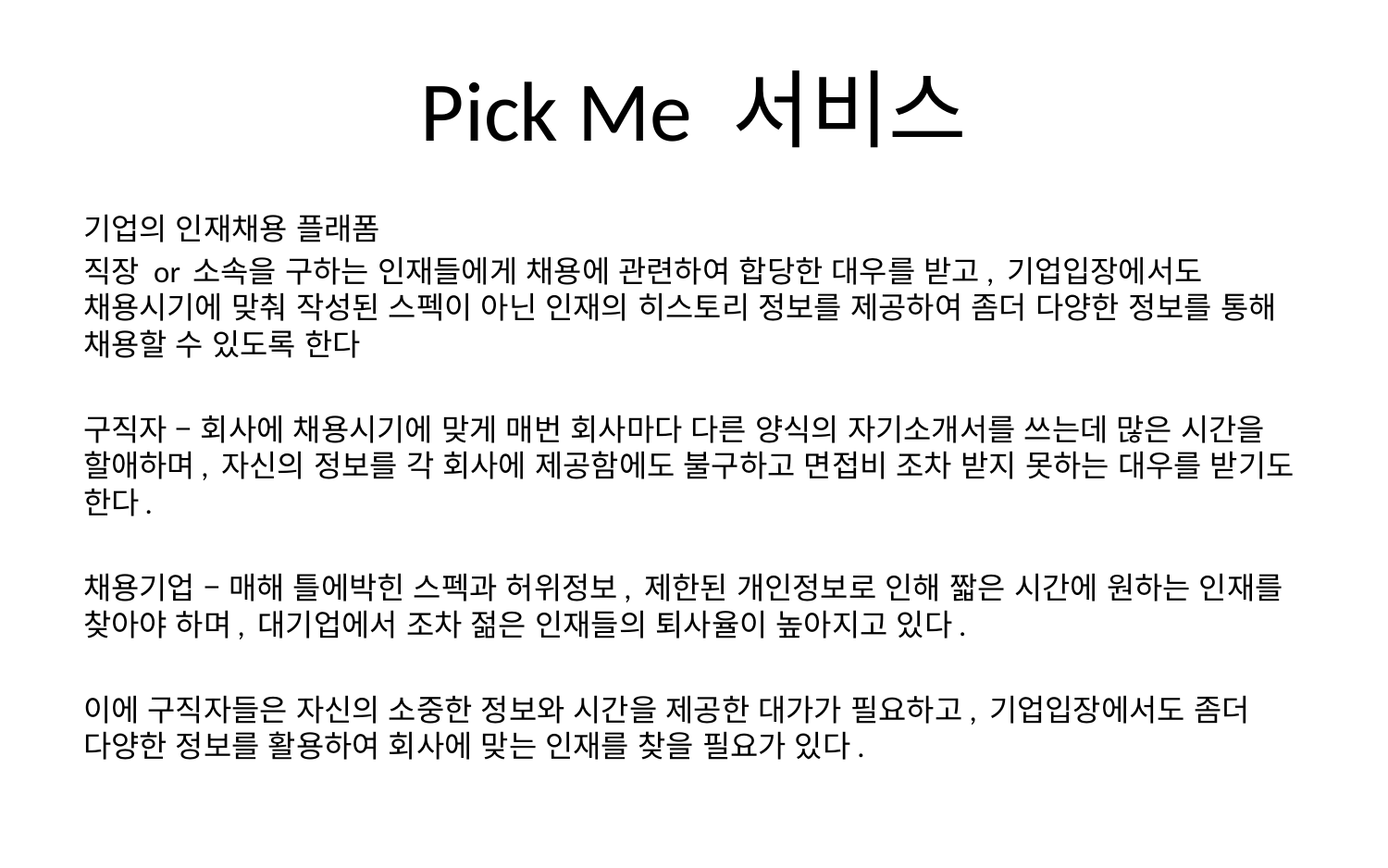

# Pick Me 서비스
기업의 인재채용 플래폼
직장 or 소속을 구하는 인재들에게 채용에 관련하여 합당한 대우를 받고, 기업입장에서도 채용시기에 맞춰 작성된 스펙이 아닌 인재의 히스토리 정보를 제공하여 좀더 다양한 정보를 통해 채용할 수 있도록 한다

구직자 – 회사에 채용시기에 맞게 매번 회사마다 다른 양식의 자기소개서를 쓰는데 많은 시간을 할애하며, 자신의 정보를 각 회사에 제공함에도 불구하고 면접비 조차 받지 못하는 대우를 받기도 한다.

채용기업 – 매해 틀에박힌 스펙과 허위정보, 제한된 개인정보로 인해 짧은 시간에 원하는 인재를 찾아야 하며, 대기업에서 조차 젊은 인재들의 퇴사율이 높아지고 있다.

이에 구직자들은 자신의 소중한 정보와 시간을 제공한 대가가 필요하고, 기업입장에서도 좀더 다양한 정보를 활용하여 회사에 맞는 인재를 찾을 필요가 있다.